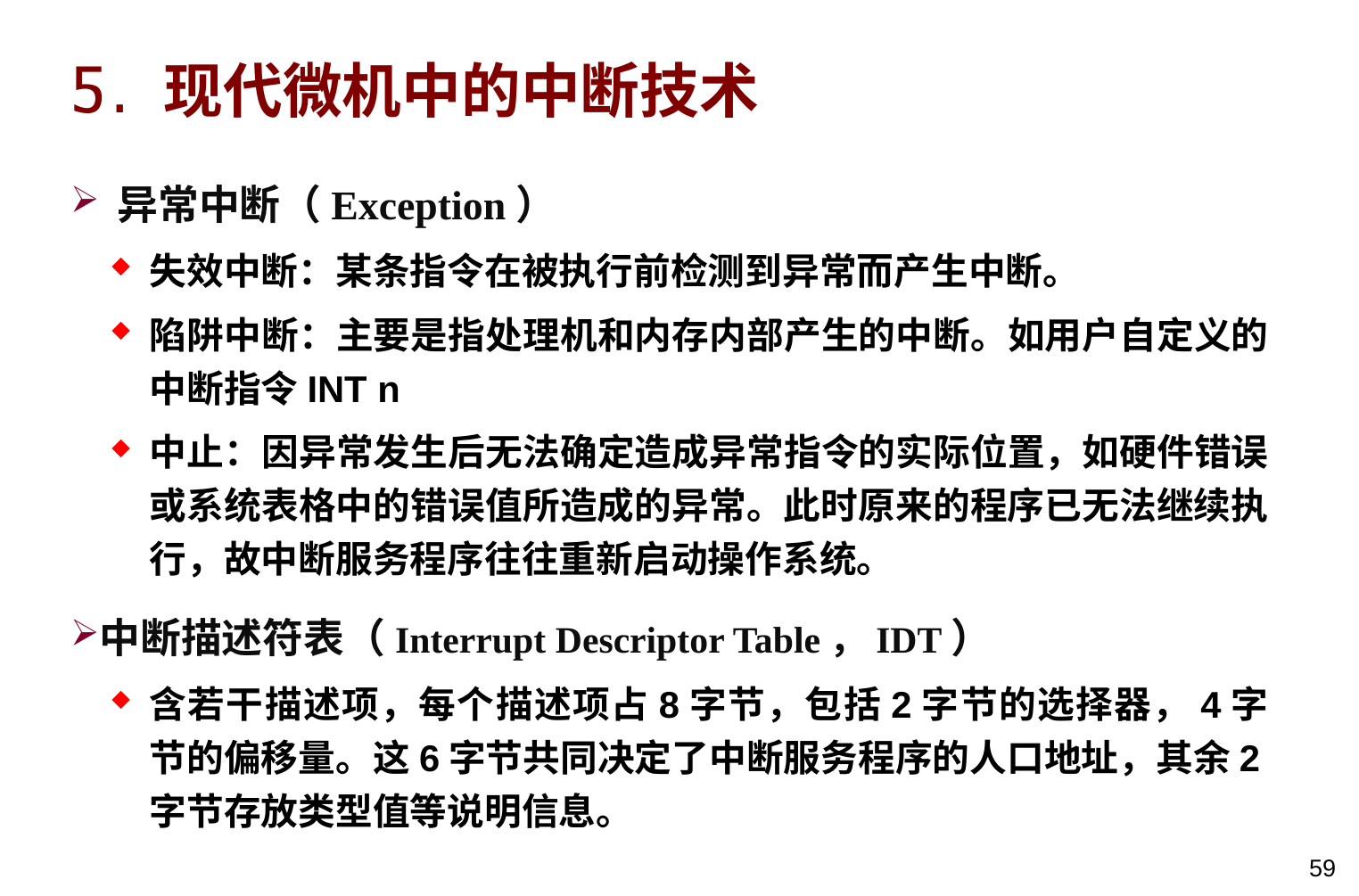

# 5. 现代微机中的中断技术
异常中断（Exception）
失效中断：某条指令在被执行前检测到异常而产生中断。
陷阱中断：主要是指处理机和内存内部产生的中断。如用户自定义的中断指令INT n
中止：因异常发生后无法确定造成异常指令的实际位置，如硬件错误或系统表格中的错误值所造成的异常。此时原来的程序已无法继续执行，故中断服务程序往往重新启动操作系统。
中断描述符表（Interrupt Descriptor Table，IDT）
含若干描述项，每个描述项占8字节，包括2字节的选择器，4字节的偏移量。这6字节共同决定了中断服务程序的人口地址，其余2字节存放类型值等说明信息。
59